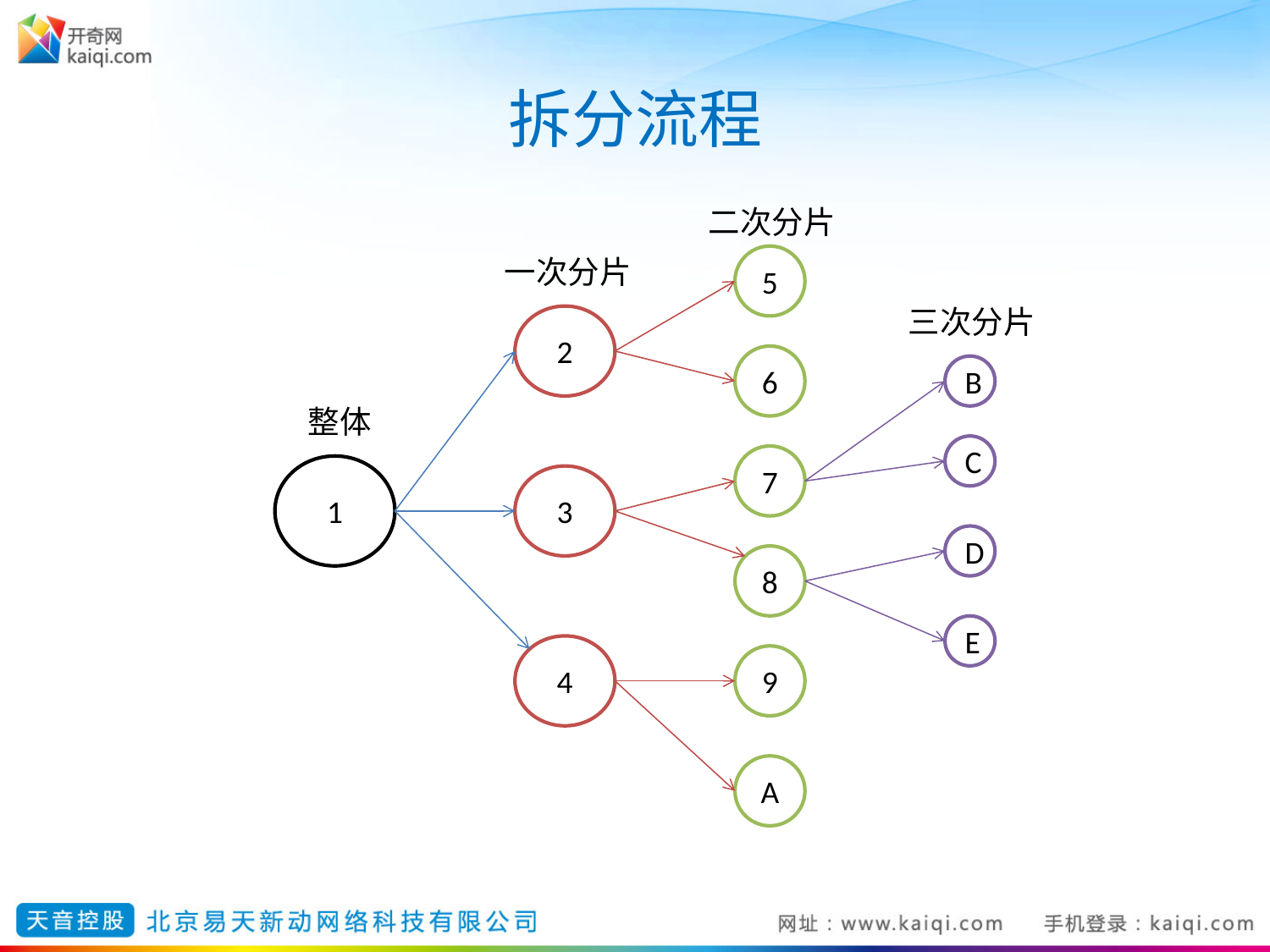

# 拆分流程
二次分片
5
2
6
B
C
7
1
3
D
8
E
4
9
A
一次分片
三次分片
整体